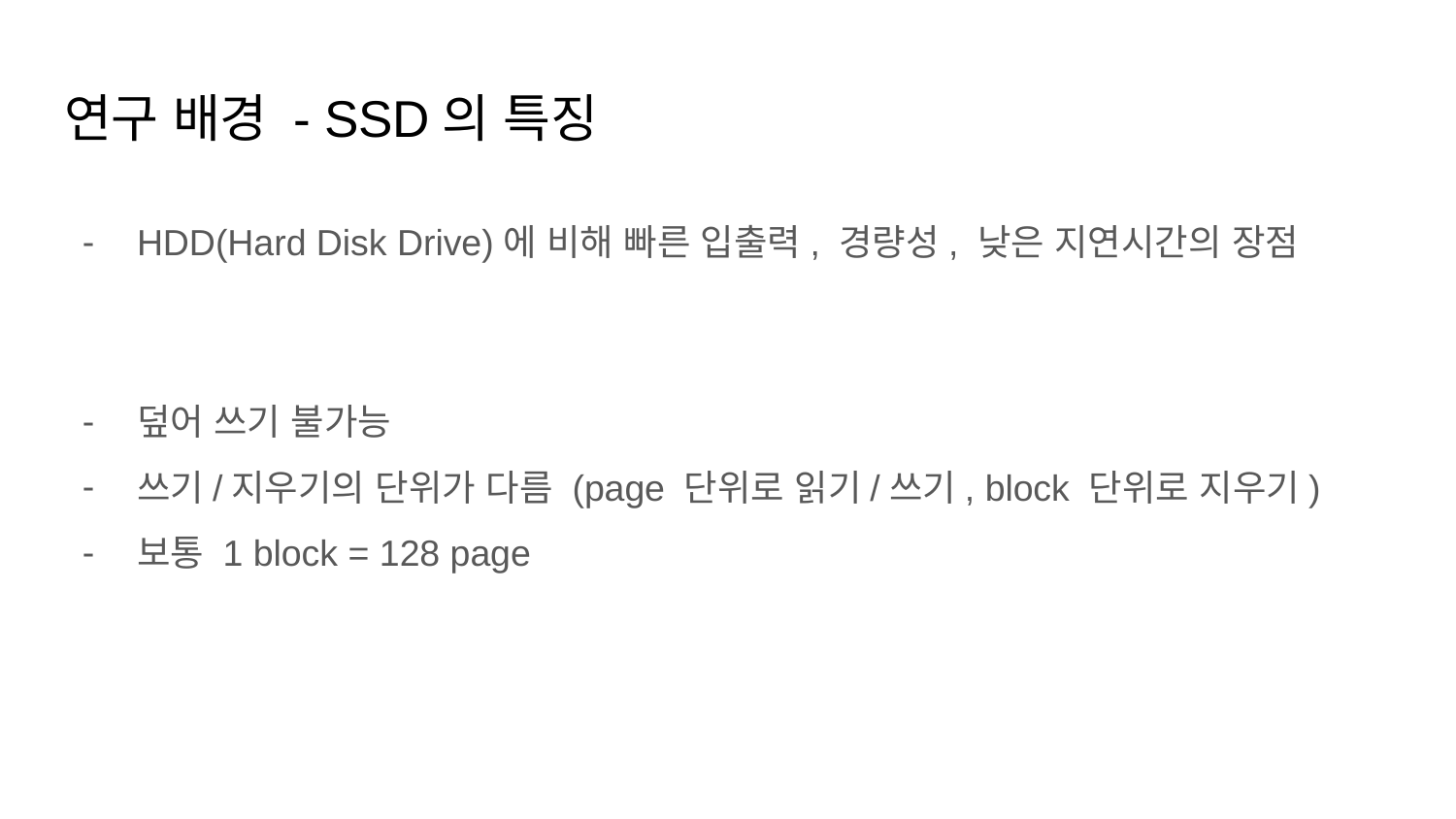

# 연구 배경 - SSD의 특징
HDD(Hard Disk Drive)에 비해 빠른 입출력, 경량성, 낮은 지연시간의 장점

덮어 쓰기 불가능
쓰기/지우기의 단위가 다름 (page 단위로 읽기/쓰기, block 단위로 지우기)
보통 1 block = 128 page